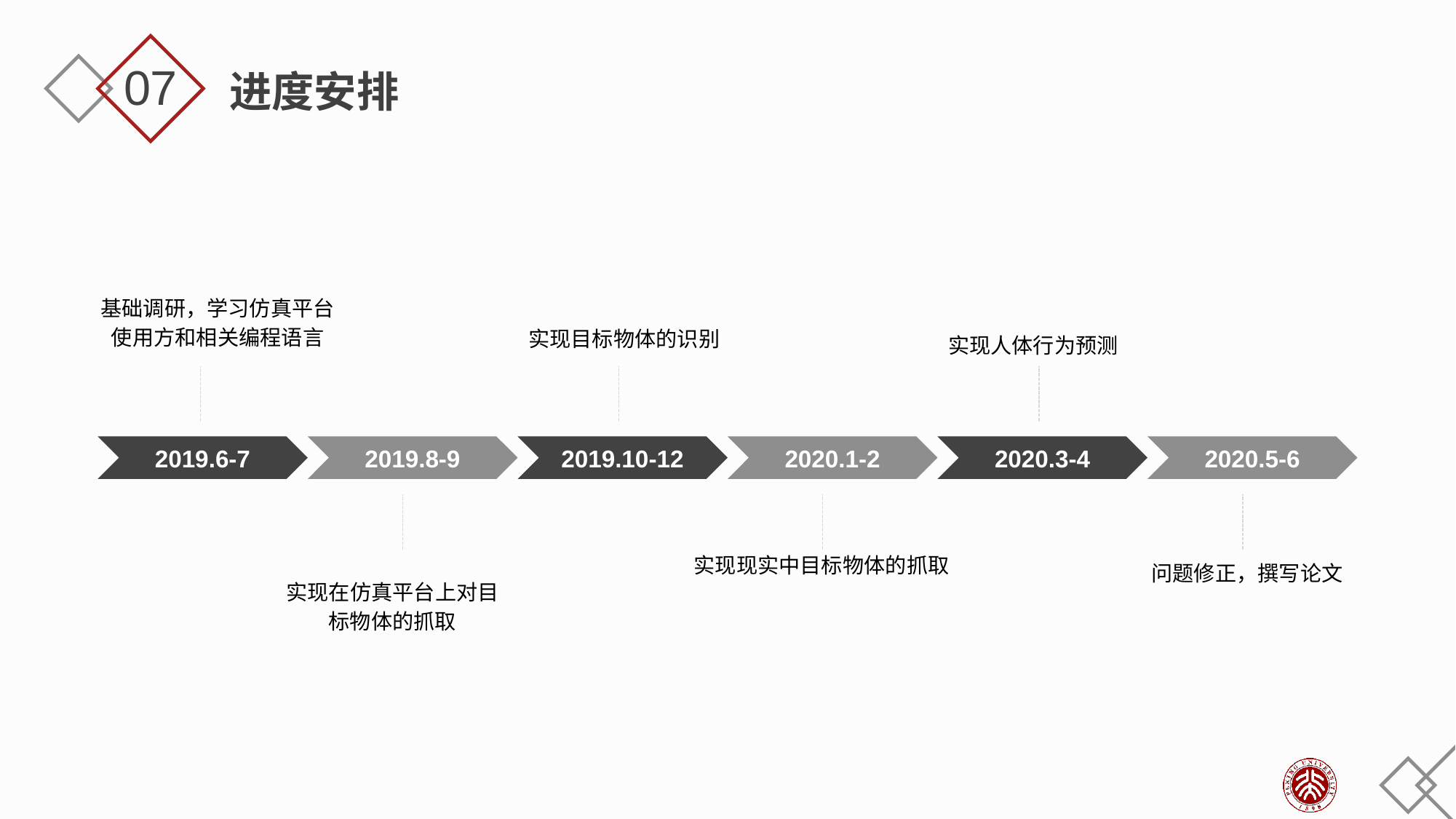

07
进度安排

基础调研，学习仿真平台使用方和相关编程语言

实现目标物体的识别

实现人体行为预测
2019.6-7
2019.8-9
2019.10-12
2020.1-2
2020.3-4
2020.5-6
实现现实中目标物体的抓取
问题修正，撰写论文

实现在仿真平台上对目标物体的抓取

16